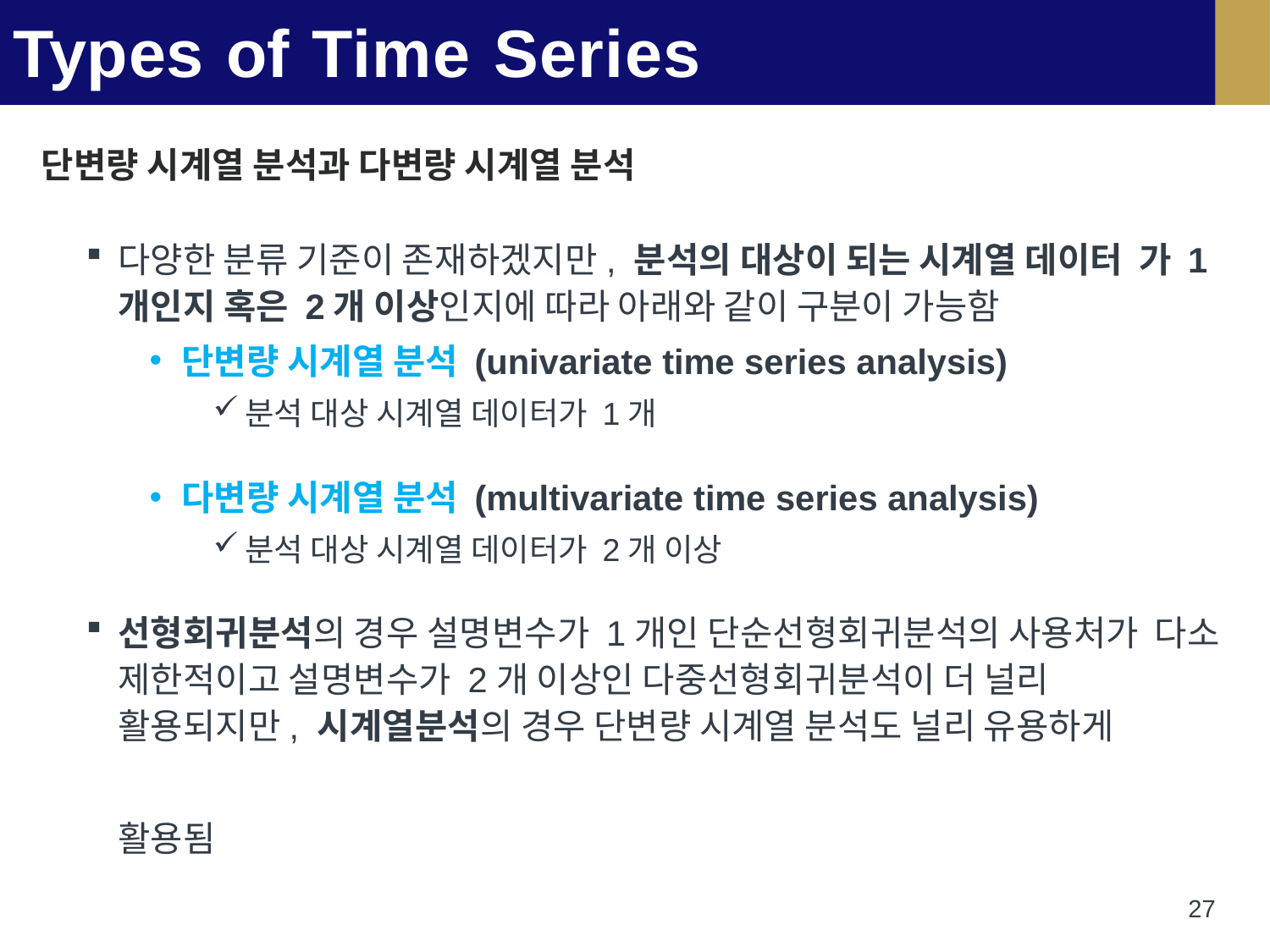

# Types of Time Series Analysis
단변량 시계열 분석과 다변량 시계열 분석

다양한 분류 기준이 존재하겠지만, 분석의 대상이 되는 시계열 데이터  가 1개인지 혹은 2개 이상인지에 따라 아래와 같이 구분이 가능함
단변량 시계열 분석 (univariate time series analysis)
분석 대상 시계열 데이터가 1개

다변량 시계열 분석 (multivariate time series analysis)
분석 대상 시계열 데이터가 2개 이상

선형회귀분석의 경우 설명변수가 1개인 단순선형회귀분석의 사용처가  다소 제한적이고 설명변수가 2개 이상인 다중선형회귀분석이 더 널리  활용되지만, 시계열분석의 경우 단변량 시계열 분석도 널리 유용하게
활용됨
27